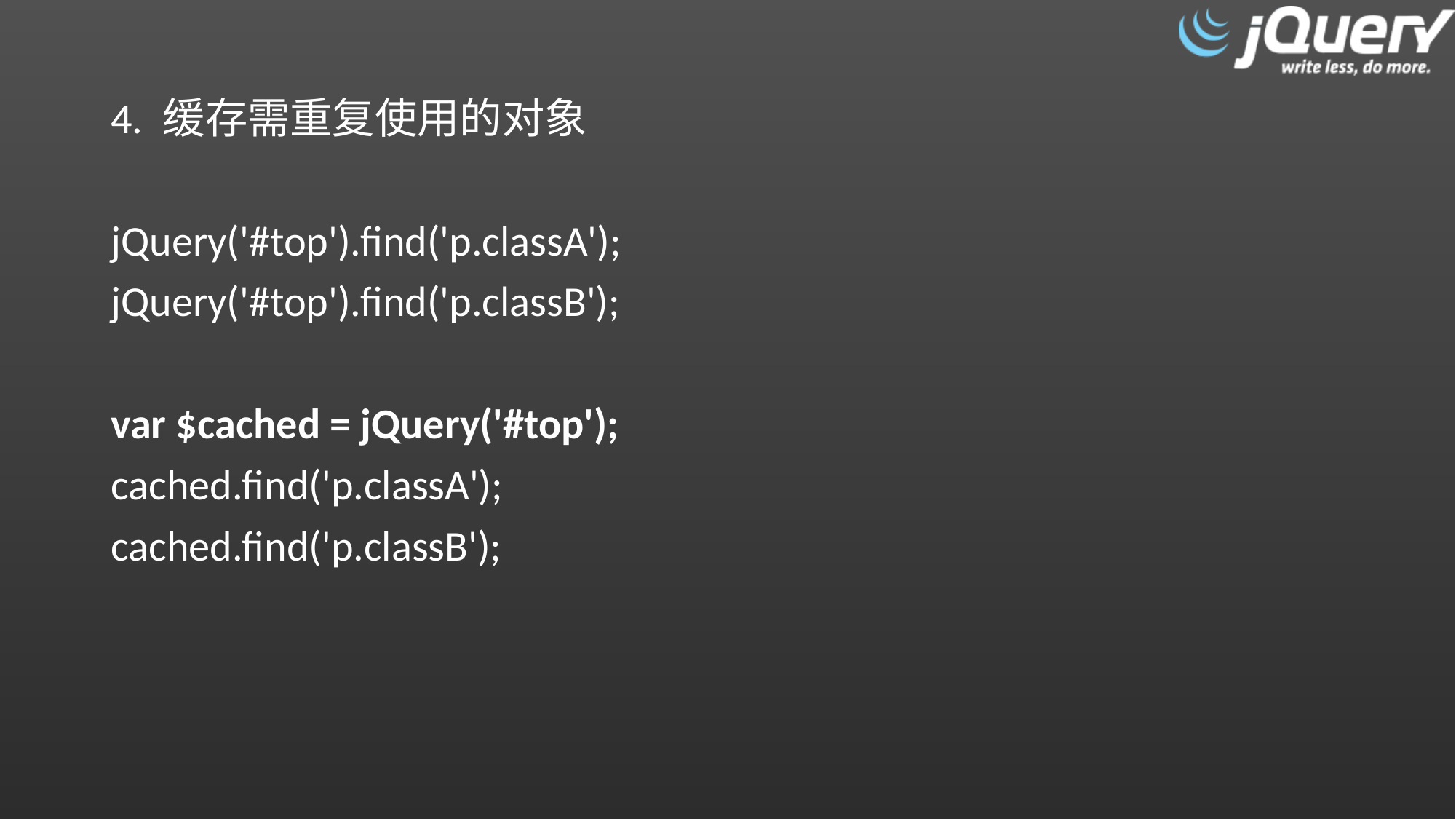

4. 缓存需重复使用的对象

jQuery('#top').find('p.classA');
jQuery('#top').find('p.classB');

var $cached = jQuery('#top');
cached.find('p.classA');
cached.find('p.classB');